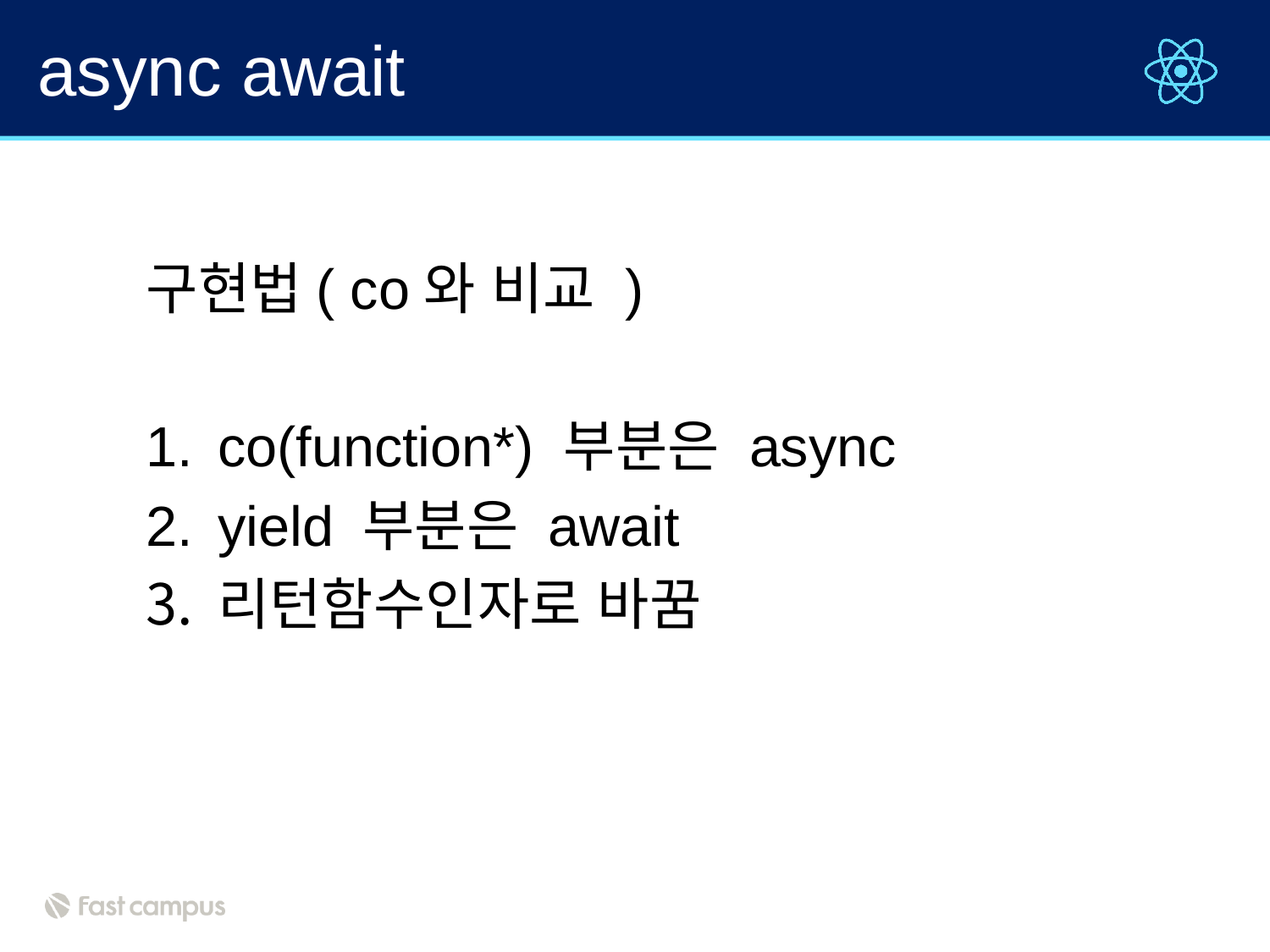

# async await
구현법( co와 비교 )

co(function*) 부분은 async
yield 부분은 await
리턴함수인자로 바꿈